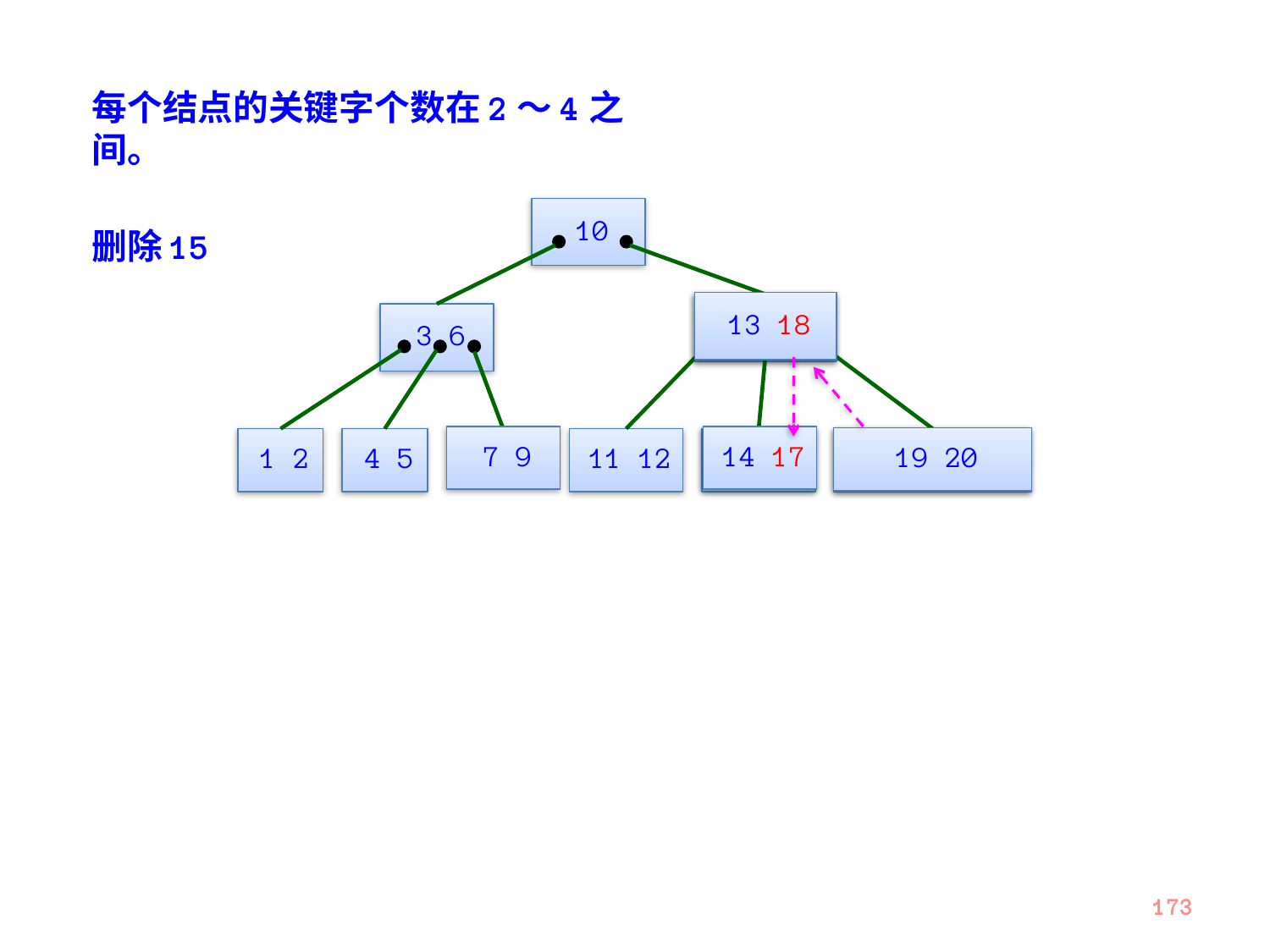

每个结点的关键字个数在2～4之间。
10
删除15

13 18
13 17
3 6

7 9
14 17
19 20
1 2
4 5
11 12
14 15
18 19 20
173